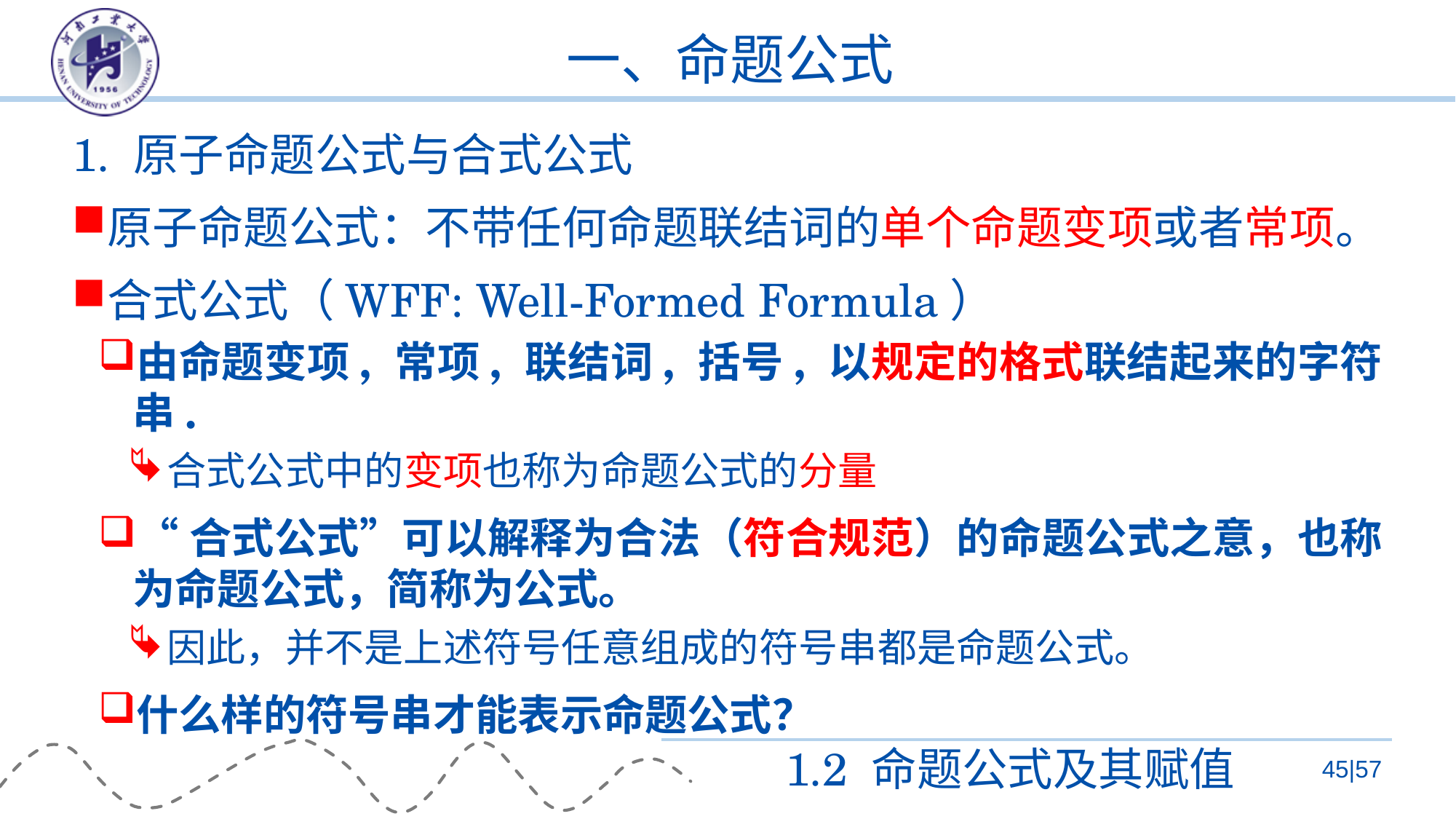

# 一、命题公式
1. 原子命题公式与合式公式
原子命题公式：不带任何命题联结词的单个命题变项或者常项。
合式公式（WFF: Well-Formed Formula）
由命题变项, 常项, 联结词, 括号, 以规定的格式联结起来的字符串.
合式公式中的变项也称为命题公式的分量
“合式公式”可以解释为合法（符合规范）的命题公式之意，也称为命题公式，简称为公式。
因此，并不是上述符号任意组成的符号串都是命题公式。
什么样的符号串才能表示命题公式？
1.2 命题公式及其赋值
45|57